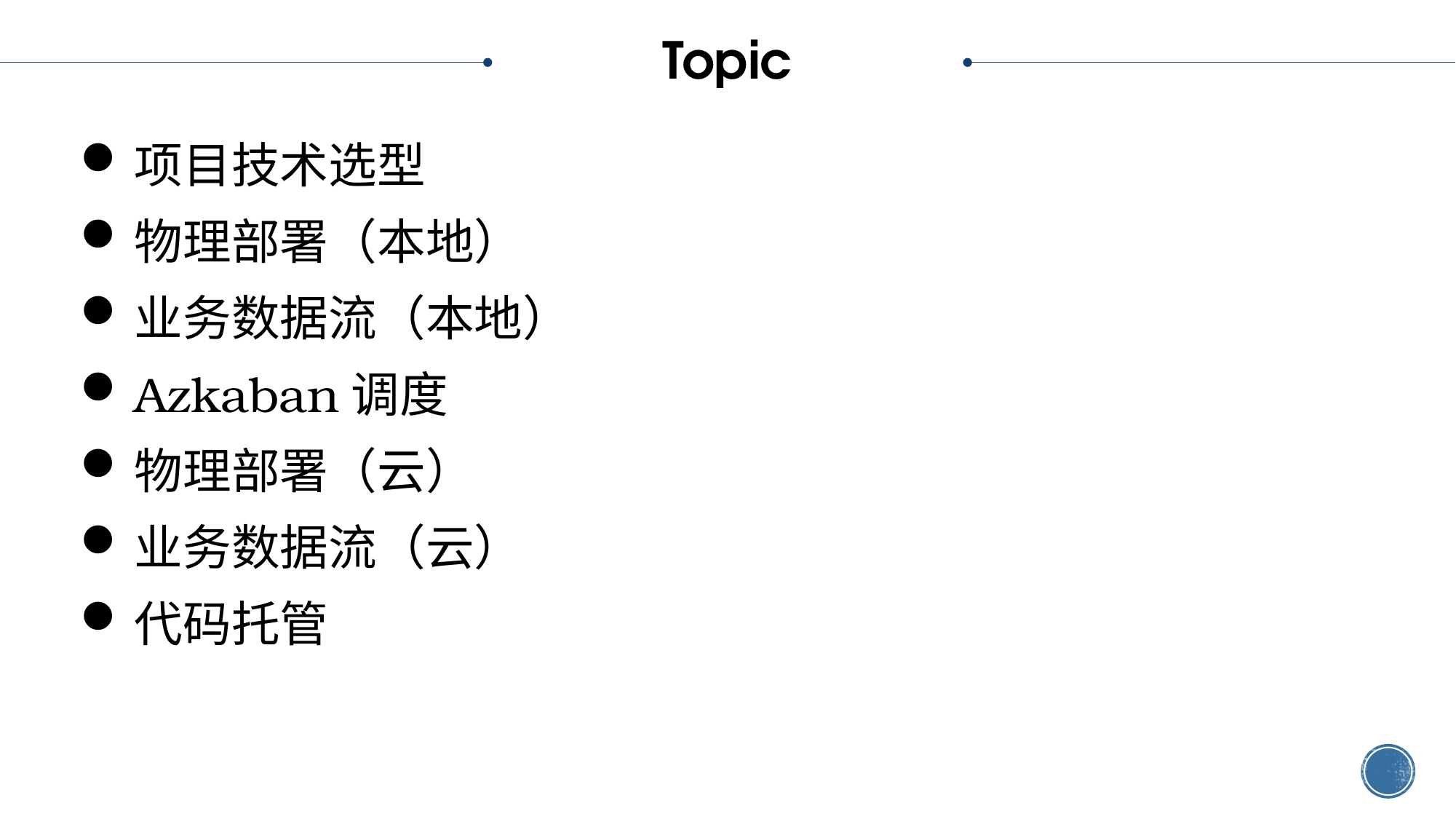

# Topic
项目技术选型
物理部署（本地）
业务数据流（本地）
Azkaban调度
物理部署（云）
业务数据流（云）
代码托管